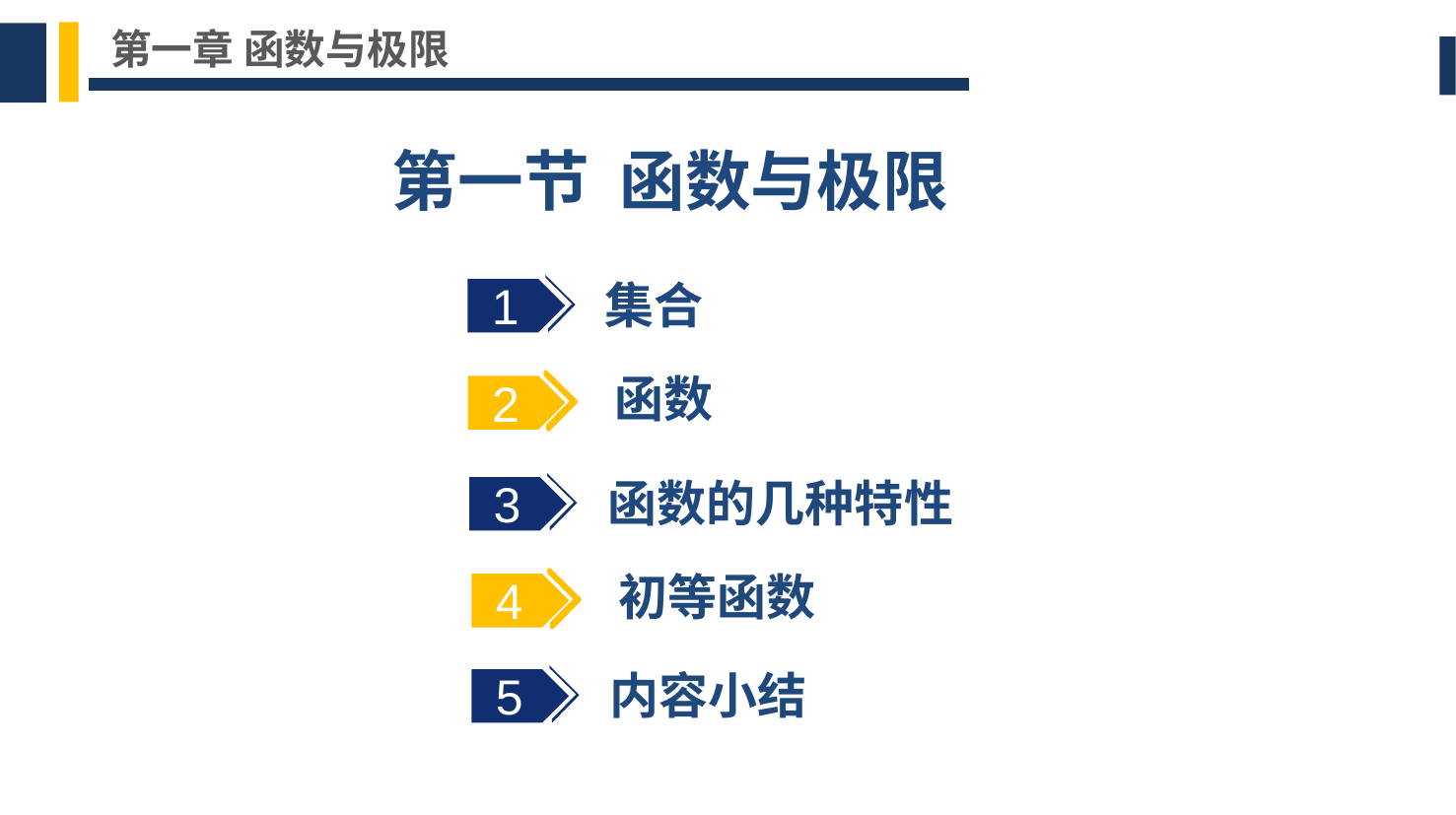

第一章 函数与极限
第一节  函数与极限
集合
1

函数
2

函数的几种特性
3

初等函数
4

内容小结
5